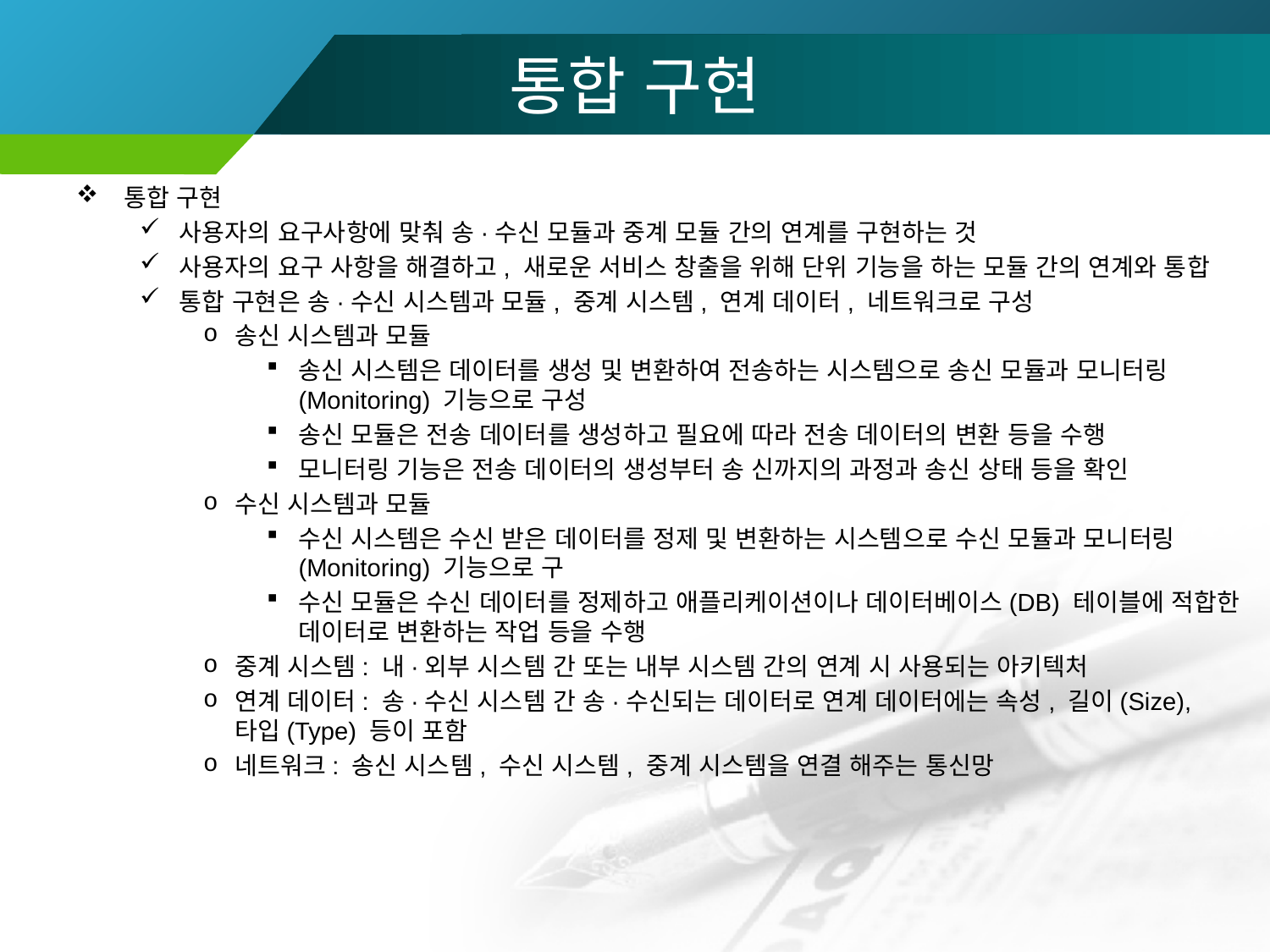

# 통합 구현
통합 구현
사용자의 요구사항에 맞춰 송·수신 모듈과 중계 모듈 간의 연계를 구현하는 것
사용자의 요구 사항을 해결하고, 새로운 서비스 창출을 위해 단위 기능을 하는 모듈 간의 연계와 통합
통합 구현은 송·수신 시스템과 모듈, 중계 시스템, 연계 데이터, 네트워크로 구성
송신 시스템과 모듈
송신 시스템은 데이터를 생성 및 변환하여 전송하는 시스템으로 송신 모듈과 모니터링 (Monitoring) 기능으로 구성
송신 모듈은 전송 데이터를 생성하고 필요에 따라 전송 데이터의 변환 등을 수행
모니터링 기능은 전송 데이터의 생성부터 송 신까지의 과정과 송신 상태 등을 확인
수신 시스템과 모듈
수신 시스템은 수신 받은 데이터를 정제 및 변환하는 시스템으로 수신 모듈과 모니터링 (Monitoring) 기능으로 구
수신 모듈은 수신 데이터를 정제하고 애플리케이션이나 데이터베이스(DB) 테이블에 적합한 데이터로 변환하는 작업 등을 수행
중계 시스템: 내·외부 시스템 간 또는 내부 시스템 간의 연계 시 사용되는 아키텍처
연계 데이터: 송·수신 시스템 간 송·수신되는 데이터로 연계 데이터에는 속성, 길이(Size), 타입(Type) 등이 포함
네트워크: 송신 시스템, 수신 시스템, 중계 시스템을 연결 해주는 통신망